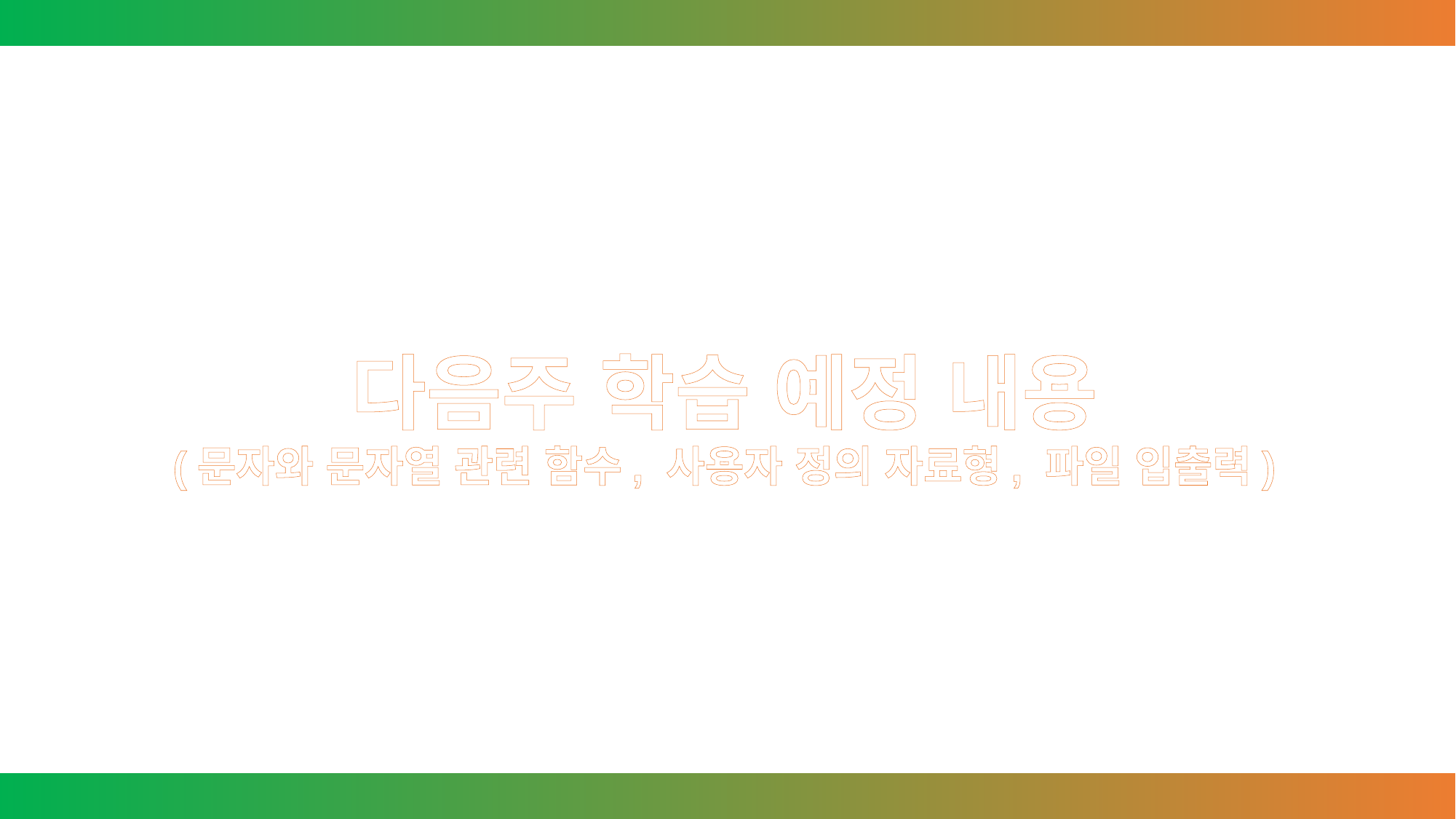

다음주 학습 예정 내용
(문자와 문자열 관련 함수, 사용자 정의 자료형, 파일 입출력)